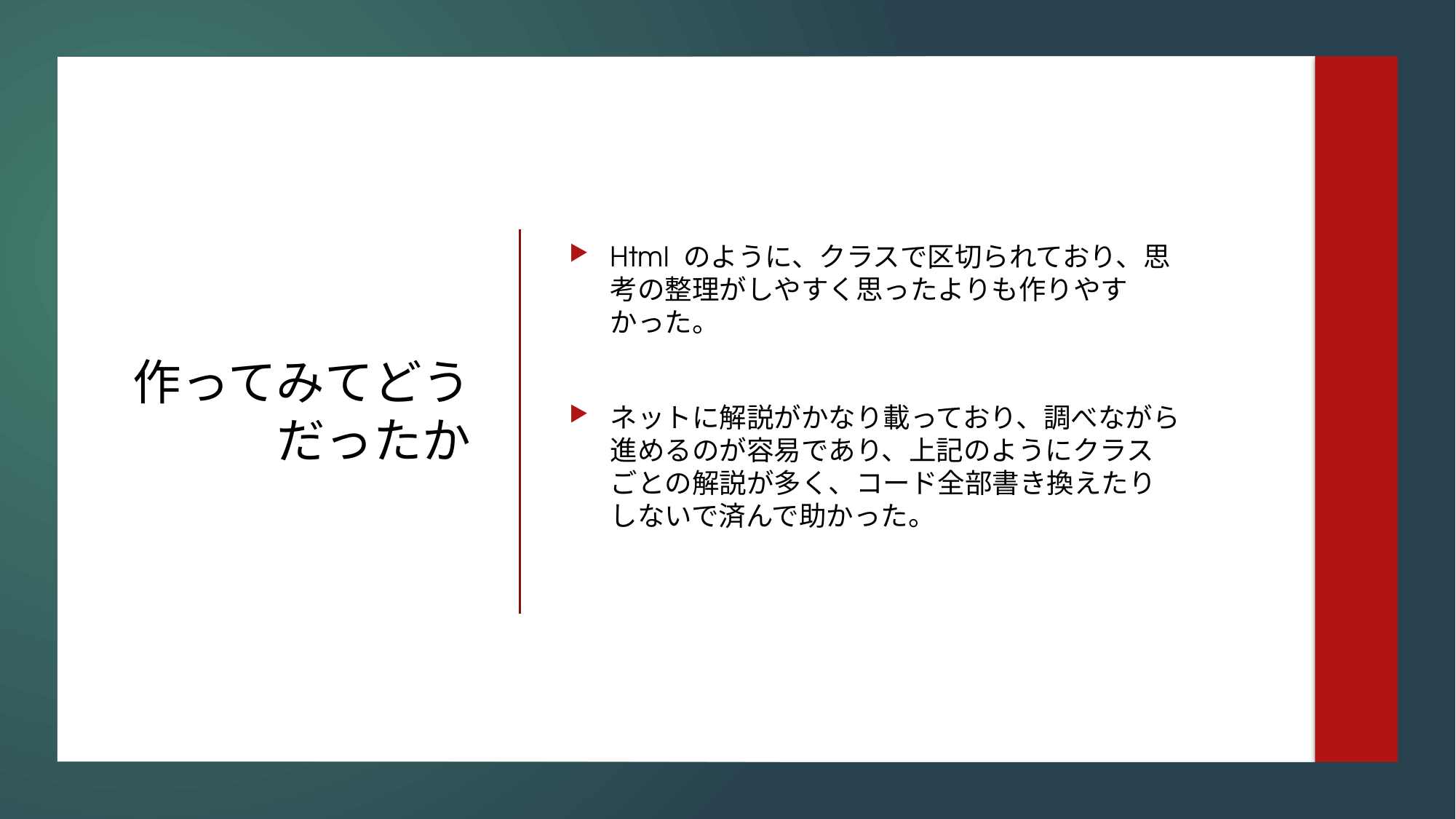

Html のように、クラスで区切られており、思考の整理がしやすく思ったよりも作りやすかった。

ネットに解説がかなり載っており、調べながら進めるのが容易であり、上記のようにクラスごとの解説が多く、コード全部書き換えたりしないで済んで助かった。

# 作ってみてどうだったか